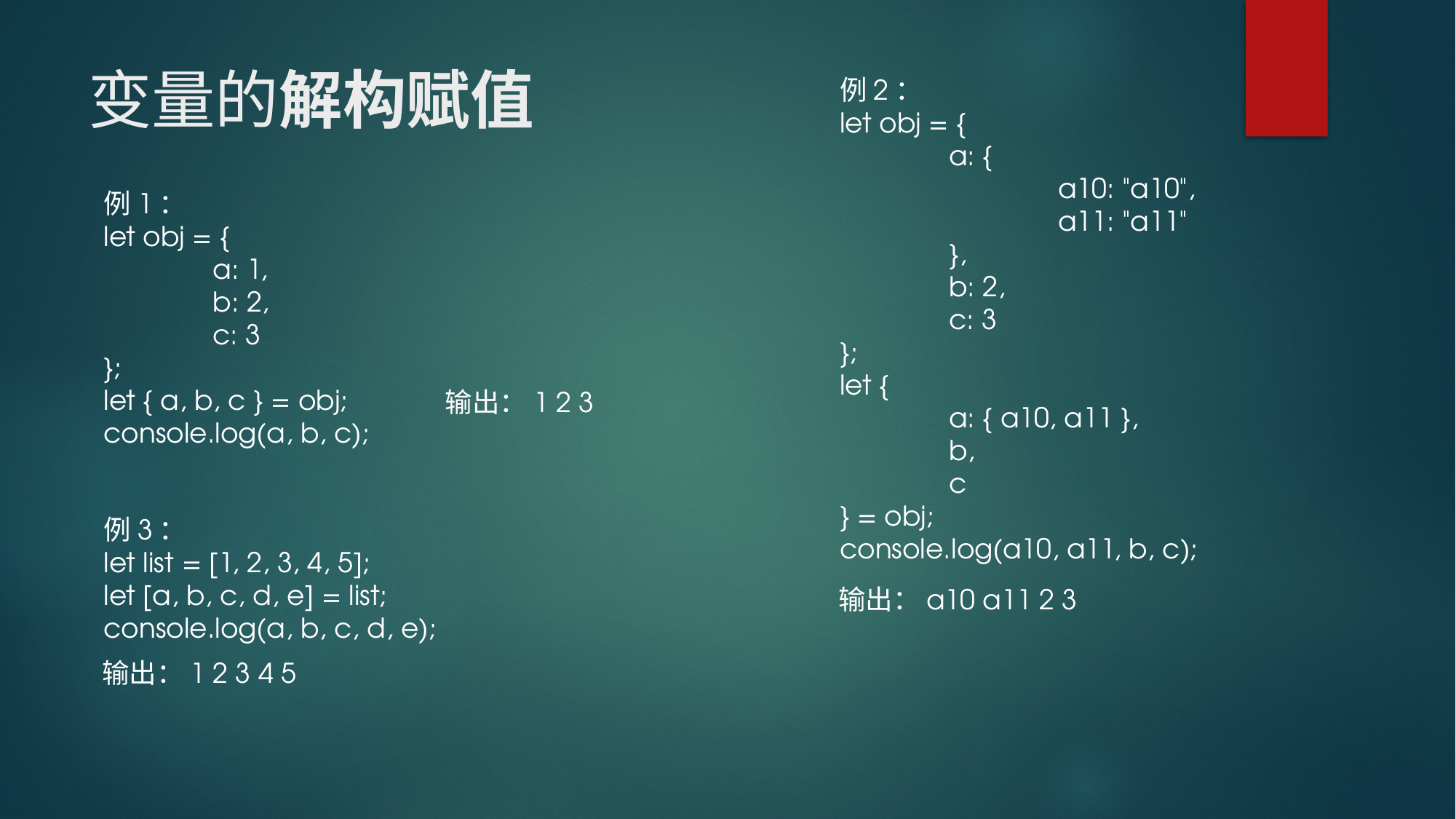

# 变量的解构赋值
例2：
let obj = {
	a: {
		a10: "a10",
		a11: "a11"
	},
	b: 2,
	c: 3
};
let {
	a: { a10, a11 },
	b,
	c
} = obj;
console.log(a10, a11, b, c);

例1：
let obj = {
	a: 1,
	b: 2,
	c: 3
};
let { a, b, c } = obj;
console.log(a, b, c);
输出：1 2 3
例3：
let list = [1, 2, 3, 4, 5];
let [a, b, c, d, e] = list;
console.log(a, b, c, d, e);
输出：a10 a11 2 3
输出：1 2 3 4 5